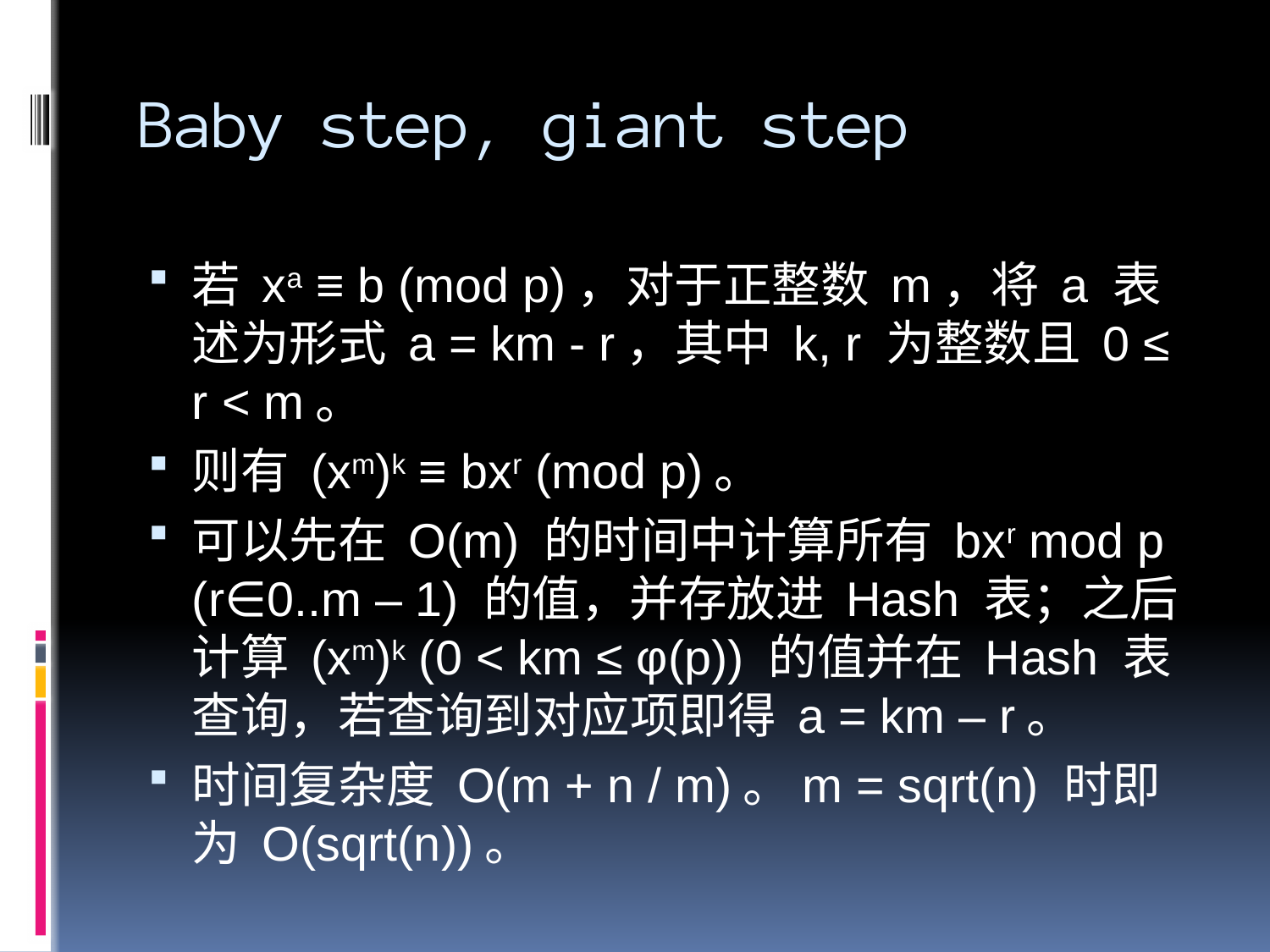

# Baby step, giant step
若 xa ≡ b (mod p)，对于正整数 m，将 a 表述为形式 a = km - r，其中 k, r 为整数且 0 ≤ r < m。
则有 (xm)k ≡ bxr (mod p)。
可以先在 O(m) 的时间中计算所有 bxr mod p (r∈0..m – 1) 的值，并存放进 Hash 表；之后计算 (xm)k (0 < km ≤ φ(p)) 的值并在 Hash 表查询，若查询到对应项即得 a = km – r。
时间复杂度 O(m + n / m)。m = sqrt(n) 时即为 O(sqrt(n))。